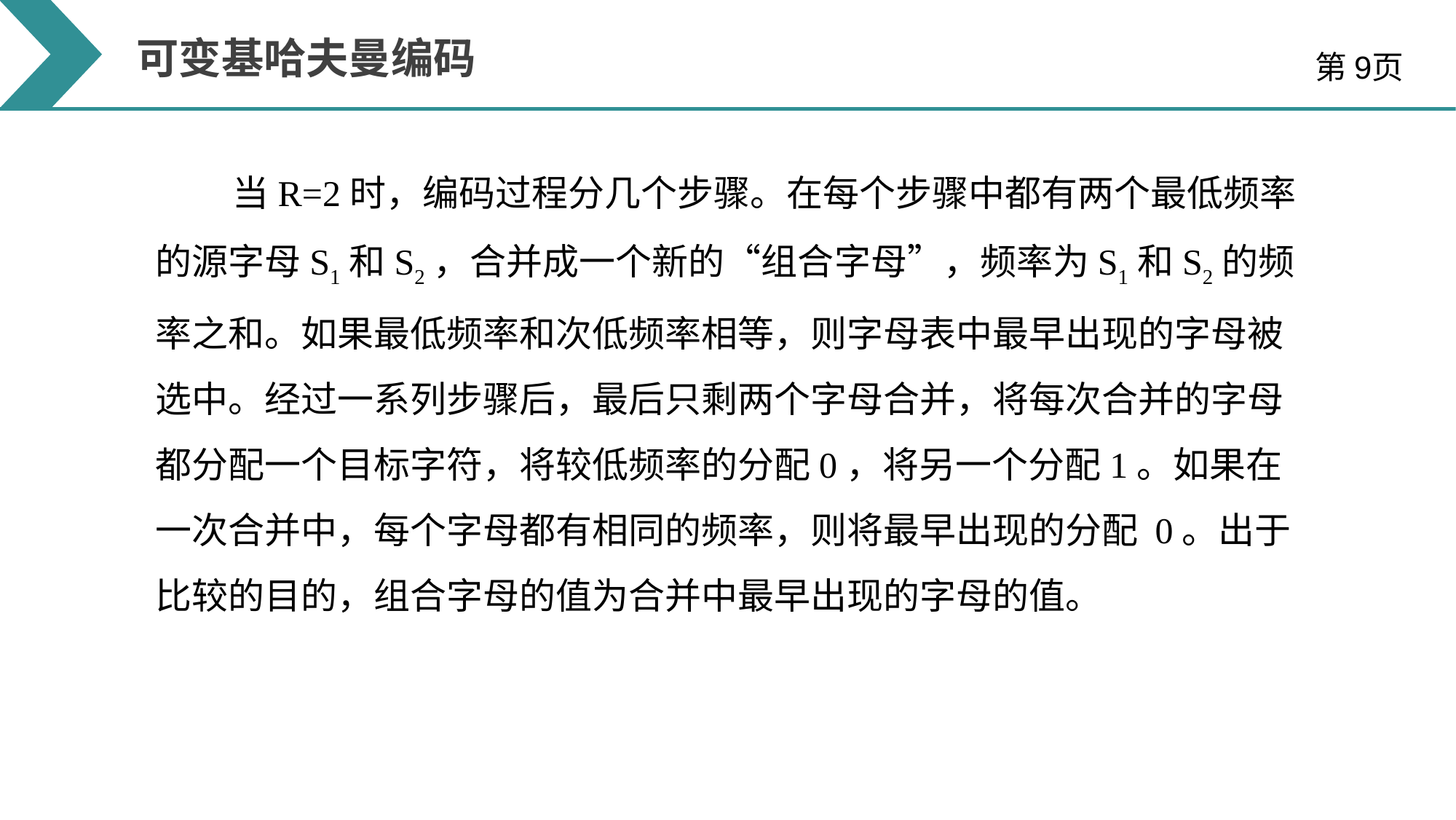

可变基哈夫曼编码
第9页
当R=2时，编码过程分几个步骤。在每个步骤中都有两个最低频率的源字母S1和S2，合并成一个新的“组合字母”，频率为S1和S2的频率之和。如果最低频率和次低频率相等，则字母表中最早出现的字母被选中。经过一系列步骤后，最后只剩两个字母合并，将每次合并的字母都分配一个目标字符，将较低频率的分配0，将另一个分配1。如果在一次合并中，每个字母都有相同的频率，则将最早出现的分配 0。出于比较的目的，组合字母的值为合并中最早出现的字母的值。